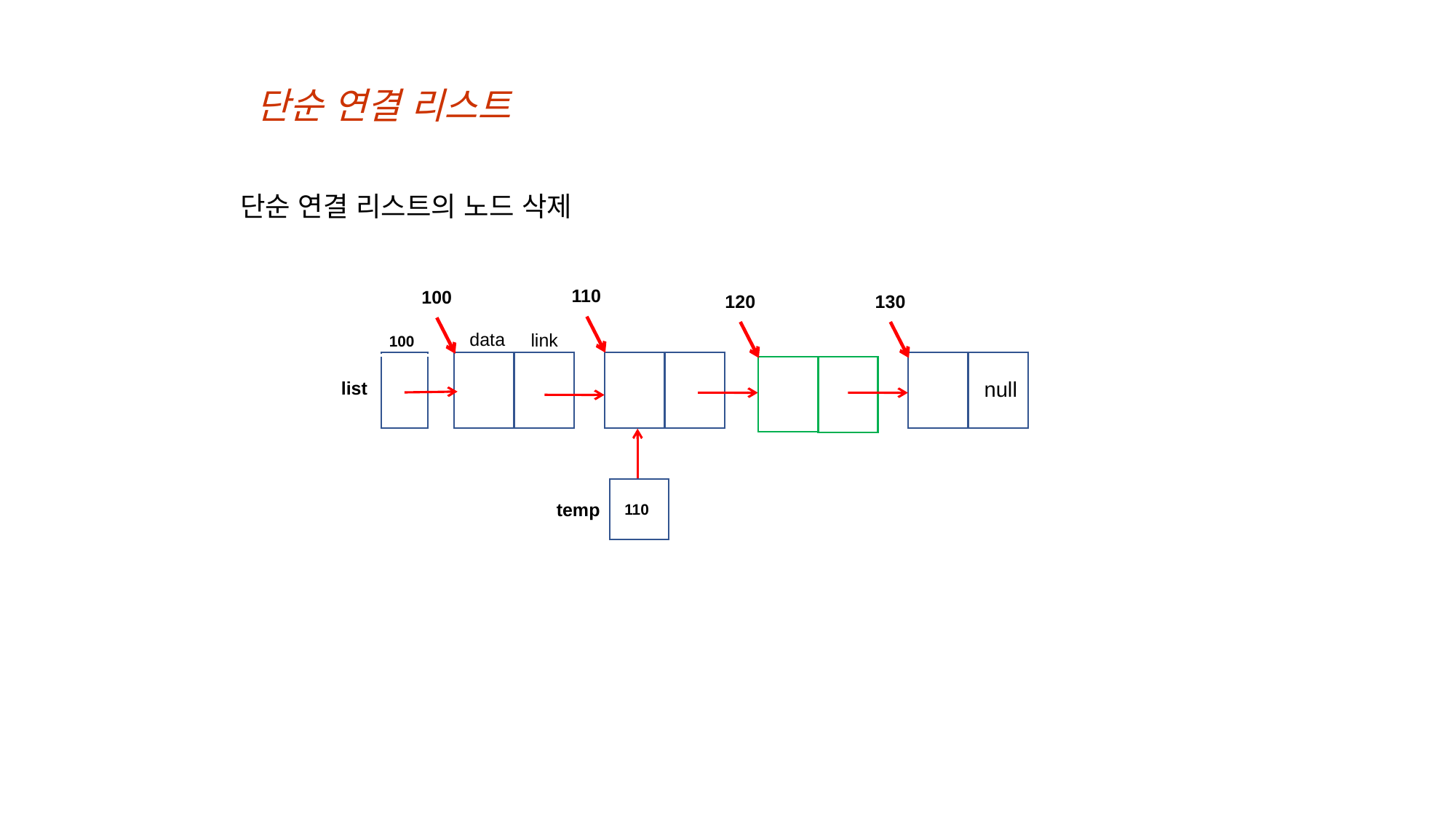

단순 연결 리스트
단순 연결 리스트의 노드 삭제
110
100
120
130
data
link

null
list
100

temp
110